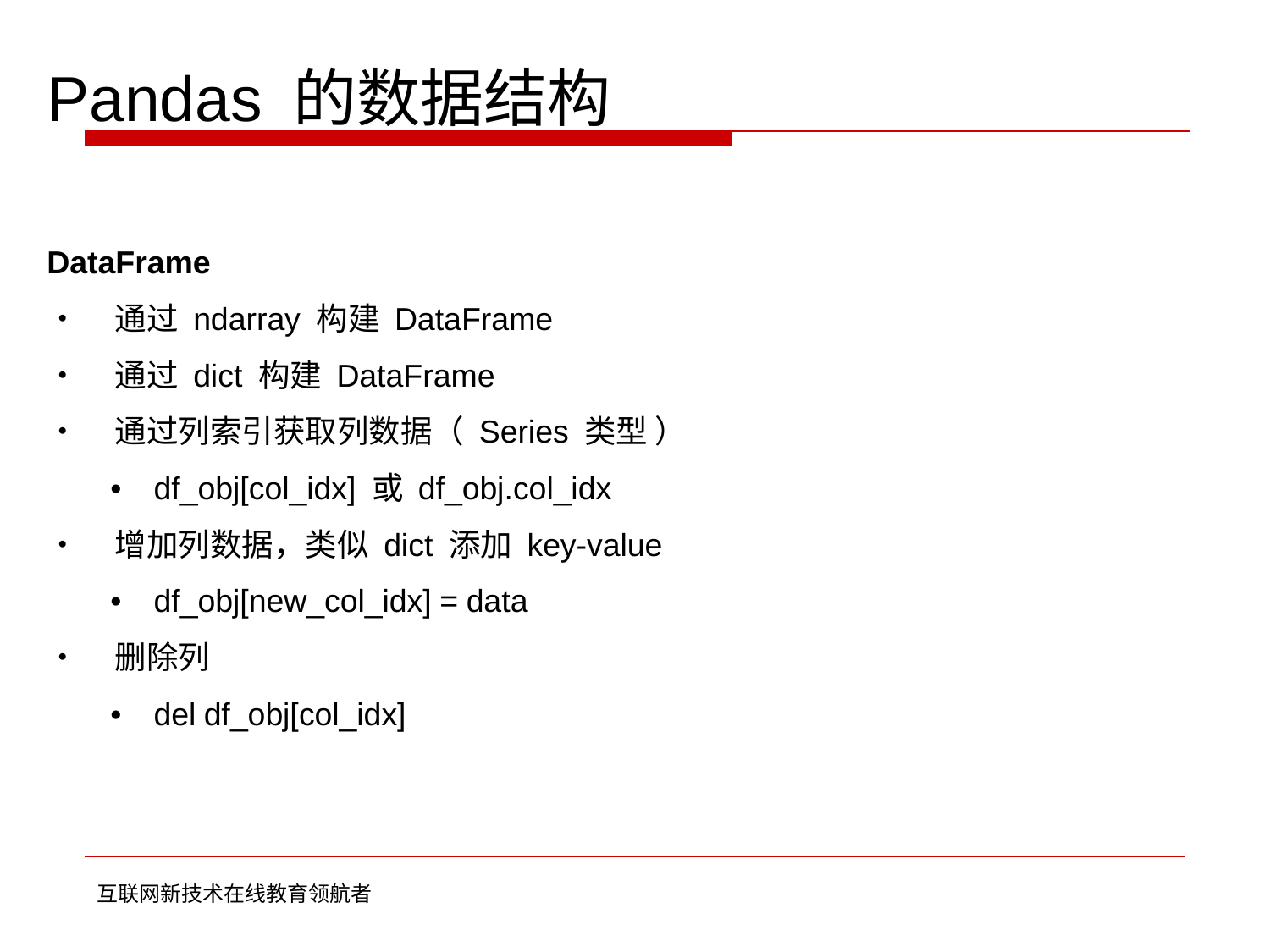

Pandas 的数据结构

DataFrame
•    通过 ndarray 构建 DataFrame
•    通过 dict 构建 DataFrame
•    通过列索引获取列数据（ Series 类型 ）
	•    df_obj[col_idx] 或 df_obj.col_idx
•    增加列数据，类似 dict 添加 key-value
	•    df_obj[new_col_idx] = data
•    删除列
	•    del df_obj[col_idx]

互联网新技术在线教育领航者